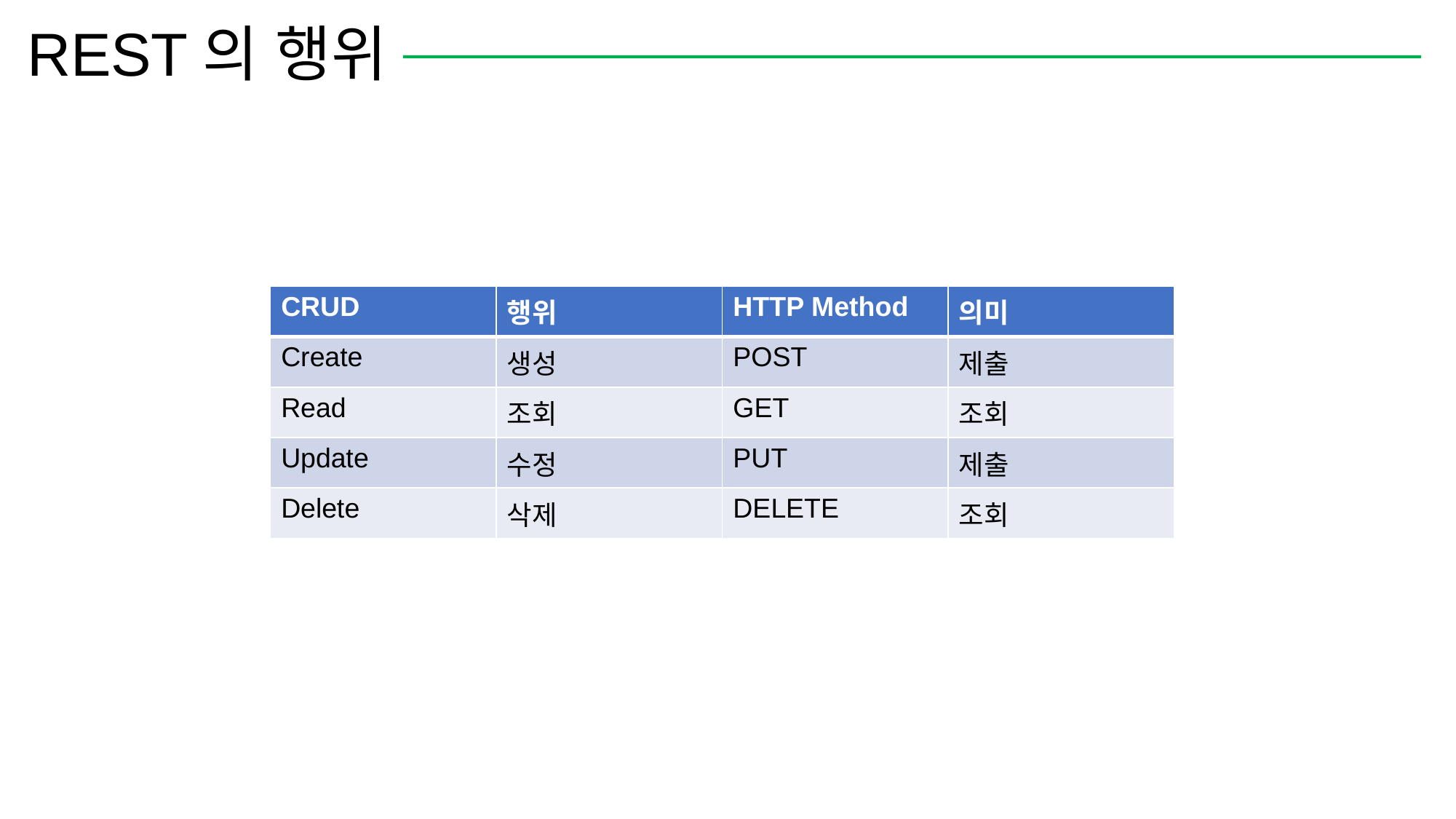

REST의 행위
| CRUD | 행위 | HTTP Method | 의미 |
| --- | --- | --- | --- |
| Create | 생성 | POST | 제출 |
| Read | 조회 | GET | 조회 |
| Update | 수정 | PUT | 제출 |
| Delete | 삭제 | DELETE | 조회 |